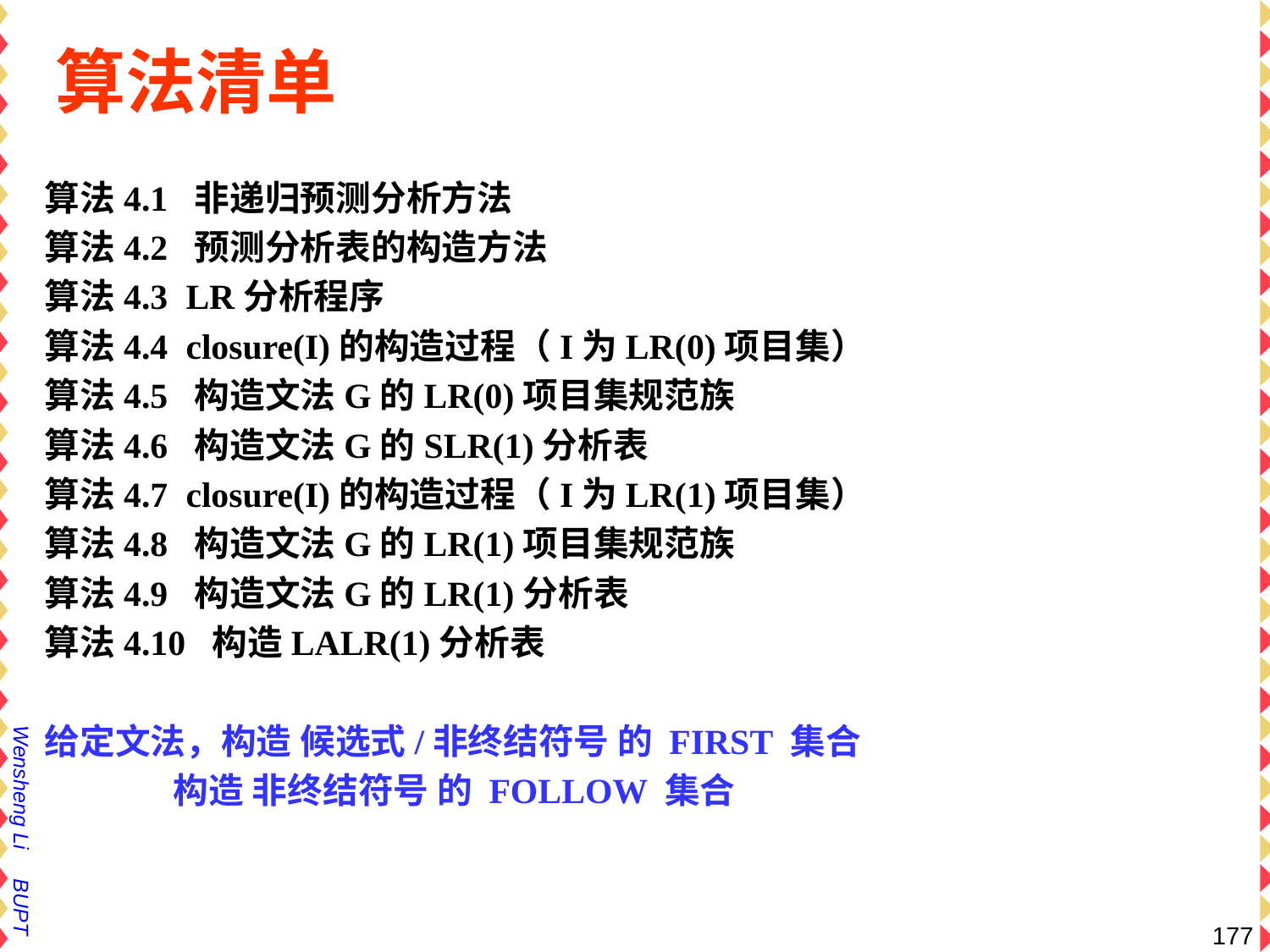

# 算法清单
算法4.1  非递归预测分析方法
算法4.2  预测分析表的构造方法
算法4.3  LR分析程序
算法4.4  closure(I)的构造过程（I为LR(0)项目集）
算法4.5  构造文法G的LR(0)项目集规范族
算法4.6  构造文法G的SLR(1)分析表
算法4.7  closure(I)的构造过程（I为LR(1)项目集）
算法4.8  构造文法G的LR(1)项目集规范族
算法4.9  构造文法G的LR(1)分析表
算法4.10  构造LALR(1)分析表

给定文法，构造 候选式/非终结符号 的 FIRST 集合
               构造 非终结符号 的 FOLLOW 集合
177